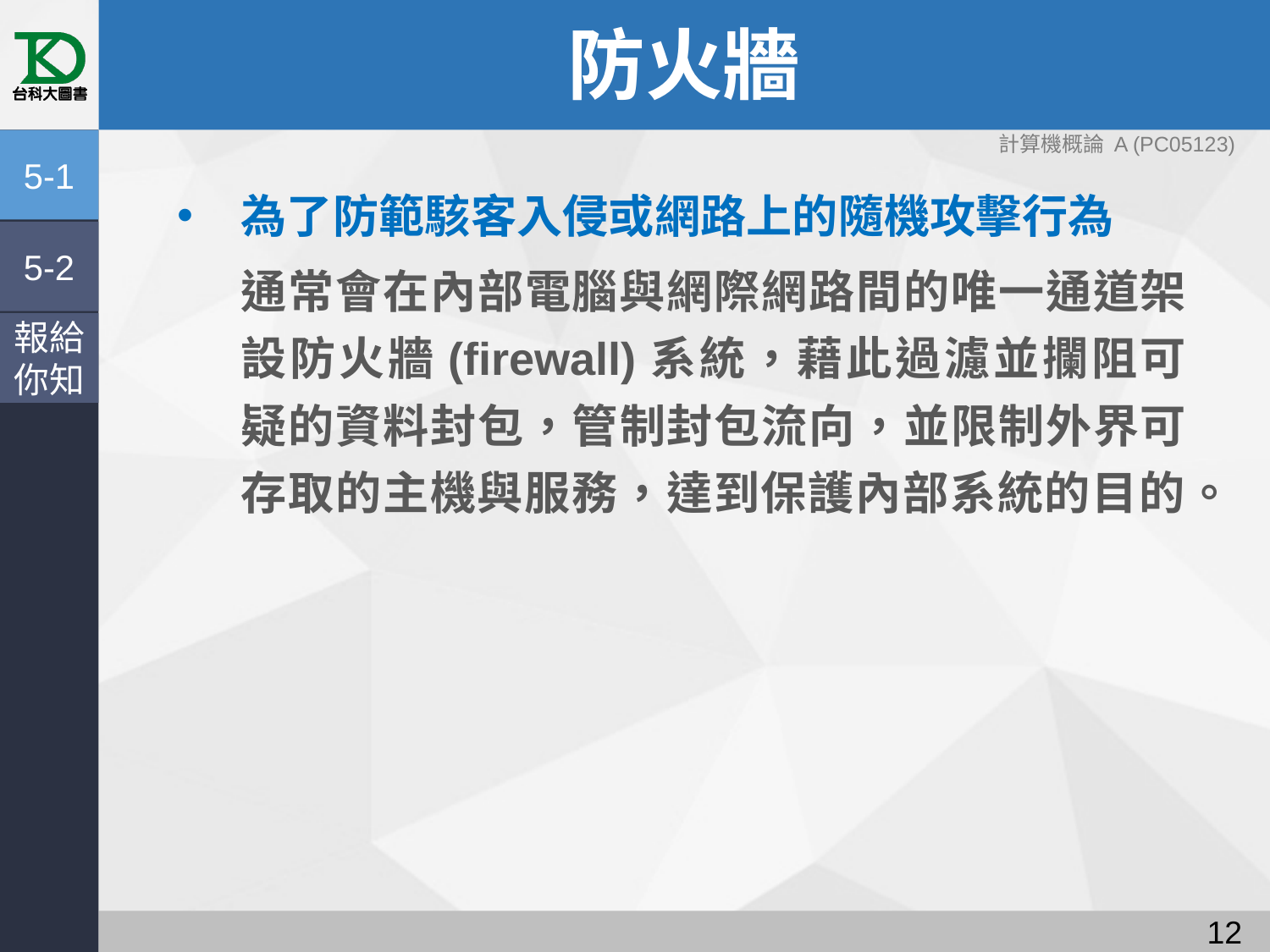

# 防火牆
計算機概論 A (PC05123)
5-1
為了防範駭客入侵或網路上的隨機攻擊行為
通常會在內部電腦與網際網路間的唯一通道架設防火牆(firewall)系統，藉此過濾並攔阻可疑的資料封包，管制封包流向，並限制外界可存取的主機與服務，達到保護內部系統的目的。
5-2
報給
你知
12